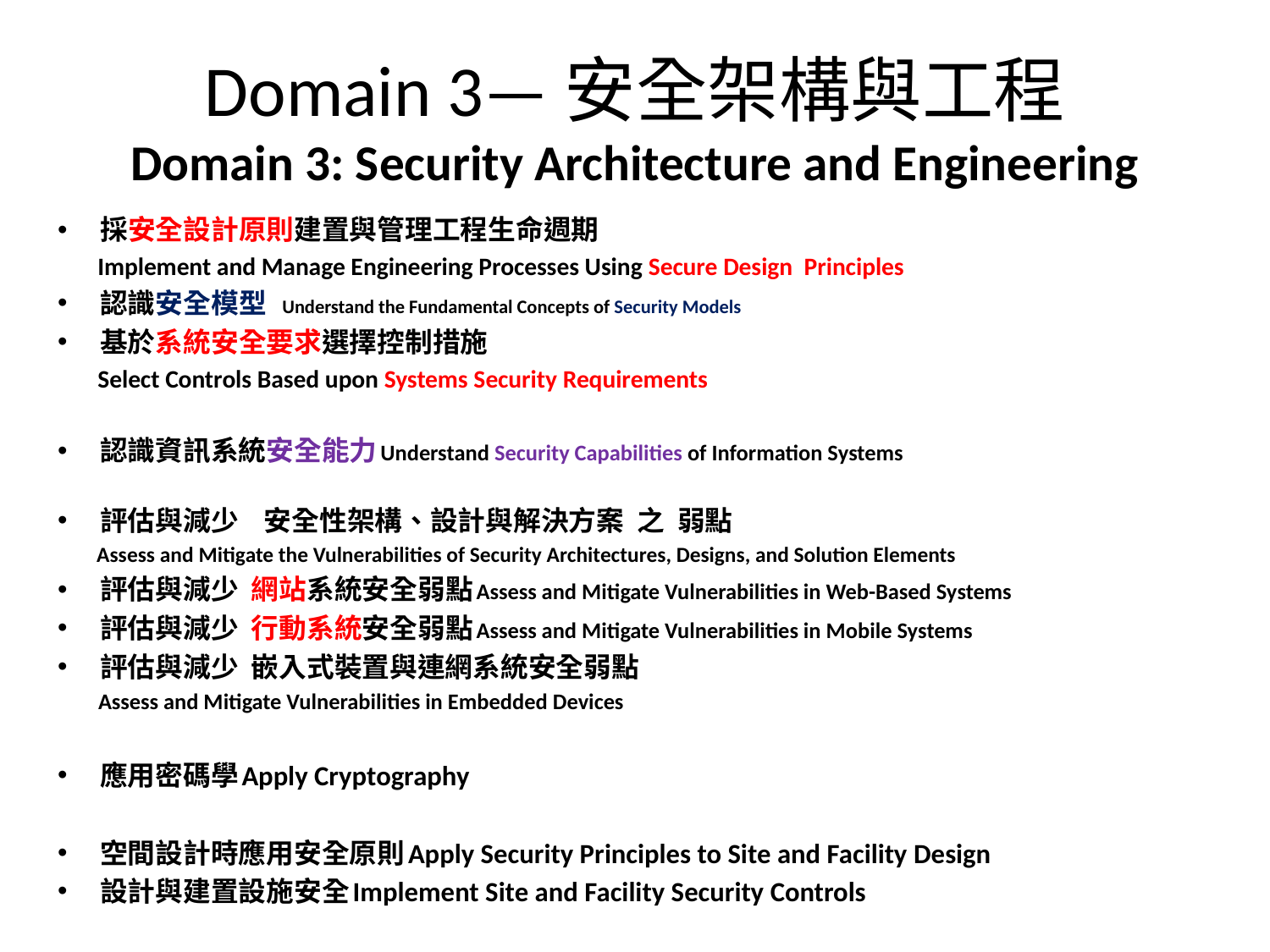

# Domain 3—安全架構與工程 Domain 3: Security Architecture and Engineering
採安全設計原則建置與管理工程生命週期
       Implement and Manage Engineering Processes Using Secure Design  Principles
認識安全模型  Understand the Fundamental Concepts of Security Models
基於系統安全要求選擇控制措施
       Select Controls Based upon Systems Security Requirements

認識資訊系統安全能力Understand Security Capabilities of Information Systems

評估與減少    安全性架構、設計與解決方案  之  弱點
        Assess and Mitigate the Vulnerabilities of Security Architectures, Designs, and Solution Elements
評估與減少  網站系統安全弱點Assess and Mitigate Vulnerabilities in Web-Based Systems
評估與減少  行動系統安全弱點Assess and Mitigate Vulnerabilities in Mobile Systems
評估與減少  嵌入式裝置與連網系統安全弱點
        Assess and Mitigate Vulnerabilities in Embedded Devices

應用密碼學Apply Cryptography

空間設計時應用安全原則Apply Security Principles to Site and Facility Design
設計與建置設施安全Implement Site and Facility Security Controls